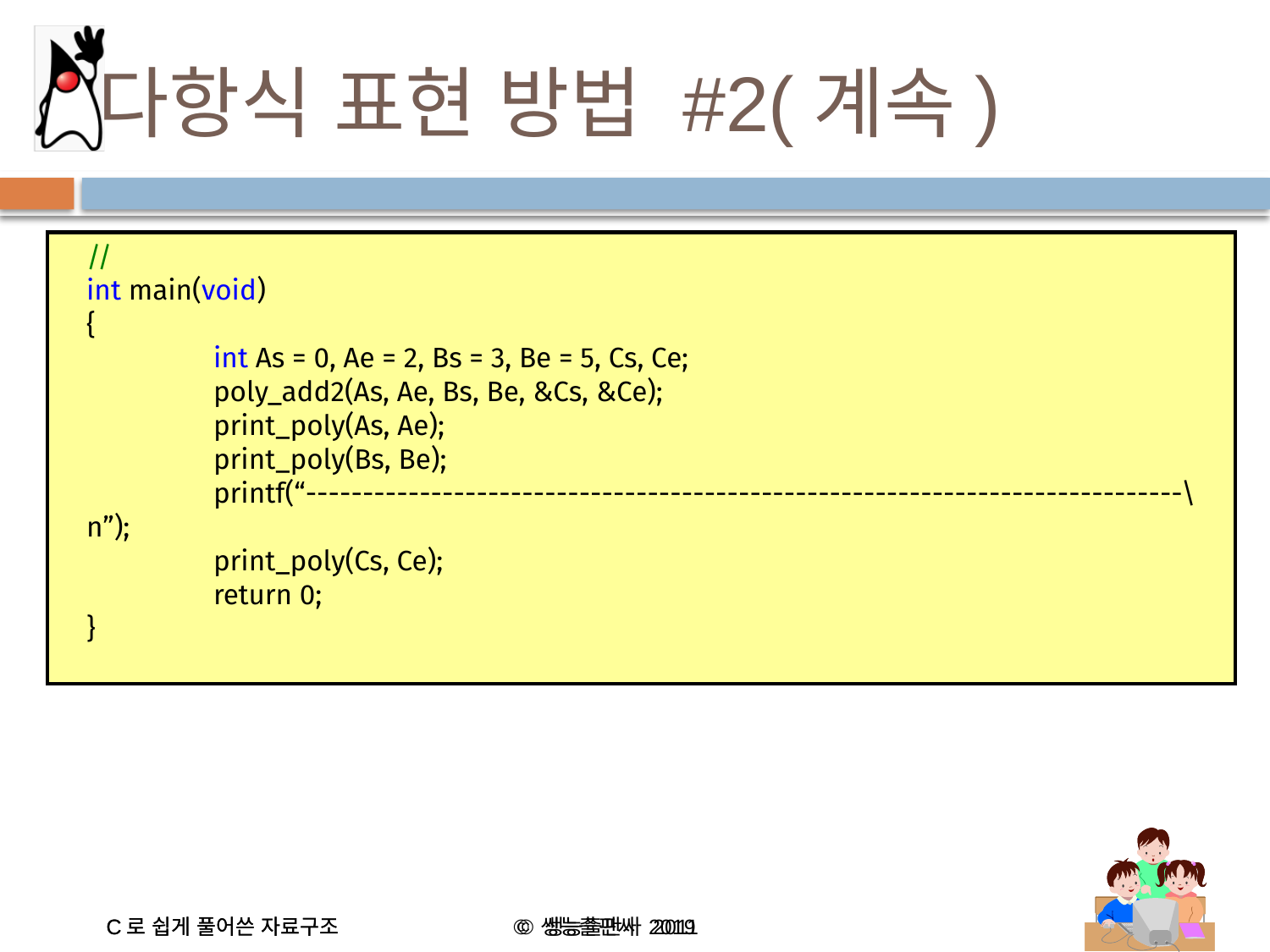

# 다항식 표현 방법 #2(계속)
//
int main(void)
{
	int As = 0, Ae = 2, Bs = 3, Be = 5, Cs, Ce;
	poly_add2(As, Ae, Bs, Be, &Cs, &Ce);
	print_poly(As, Ae);
	print_poly(Bs, Be);
	printf(“-----------------------------------------------------------------------------\n”);
	print_poly(Cs, Ce);
	return 0;
}